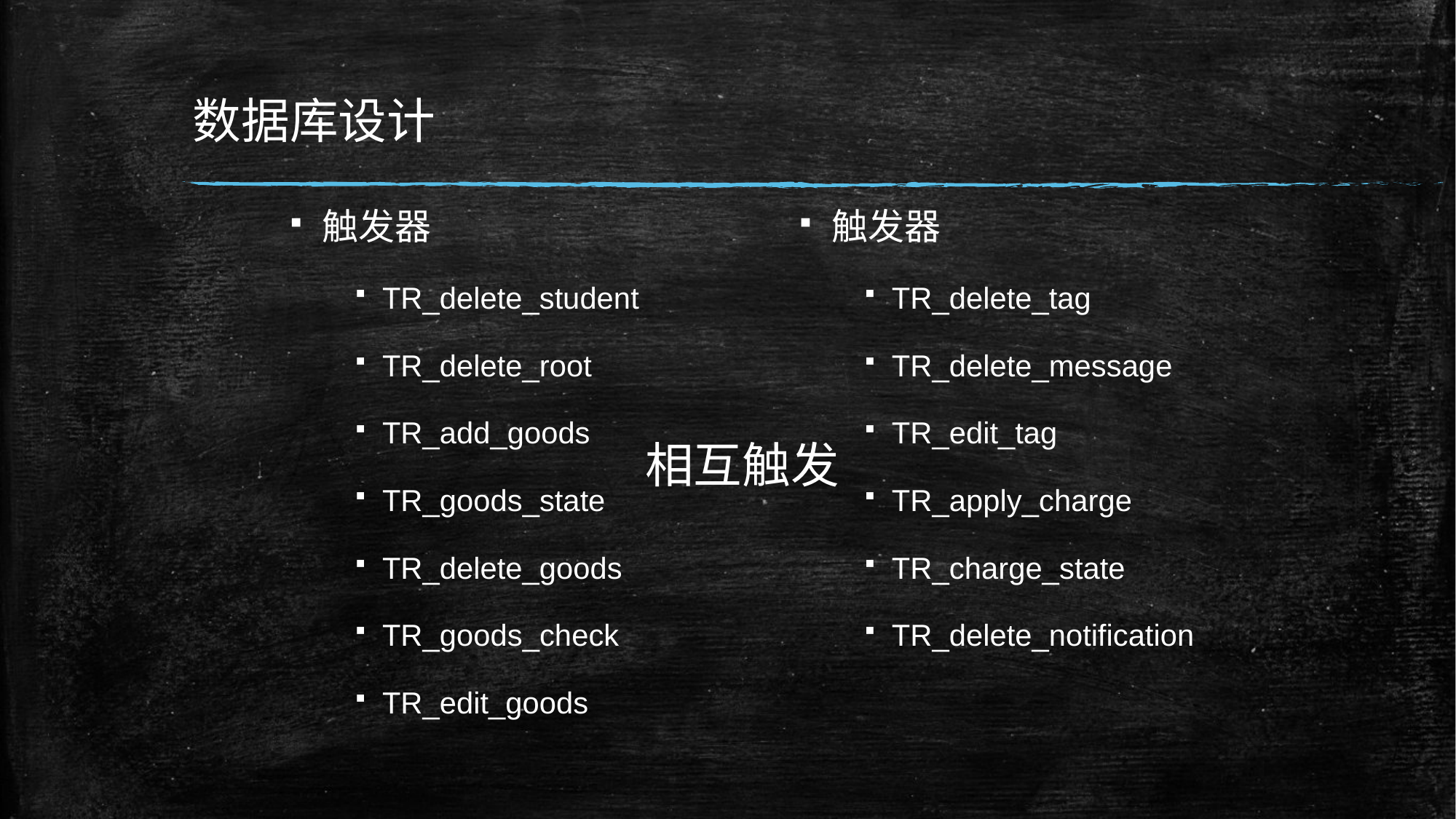

# 数据库设计
触发器
TR_delete_student
TR_delete_root
TR_add_goods
TR_goods_state
TR_delete_goods
TR_goods_check
TR_edit_goods
触发器
TR_delete_tag
TR_delete_message
TR_edit_tag
TR_apply_charge
TR_charge_state
TR_delete_notification
相互触发